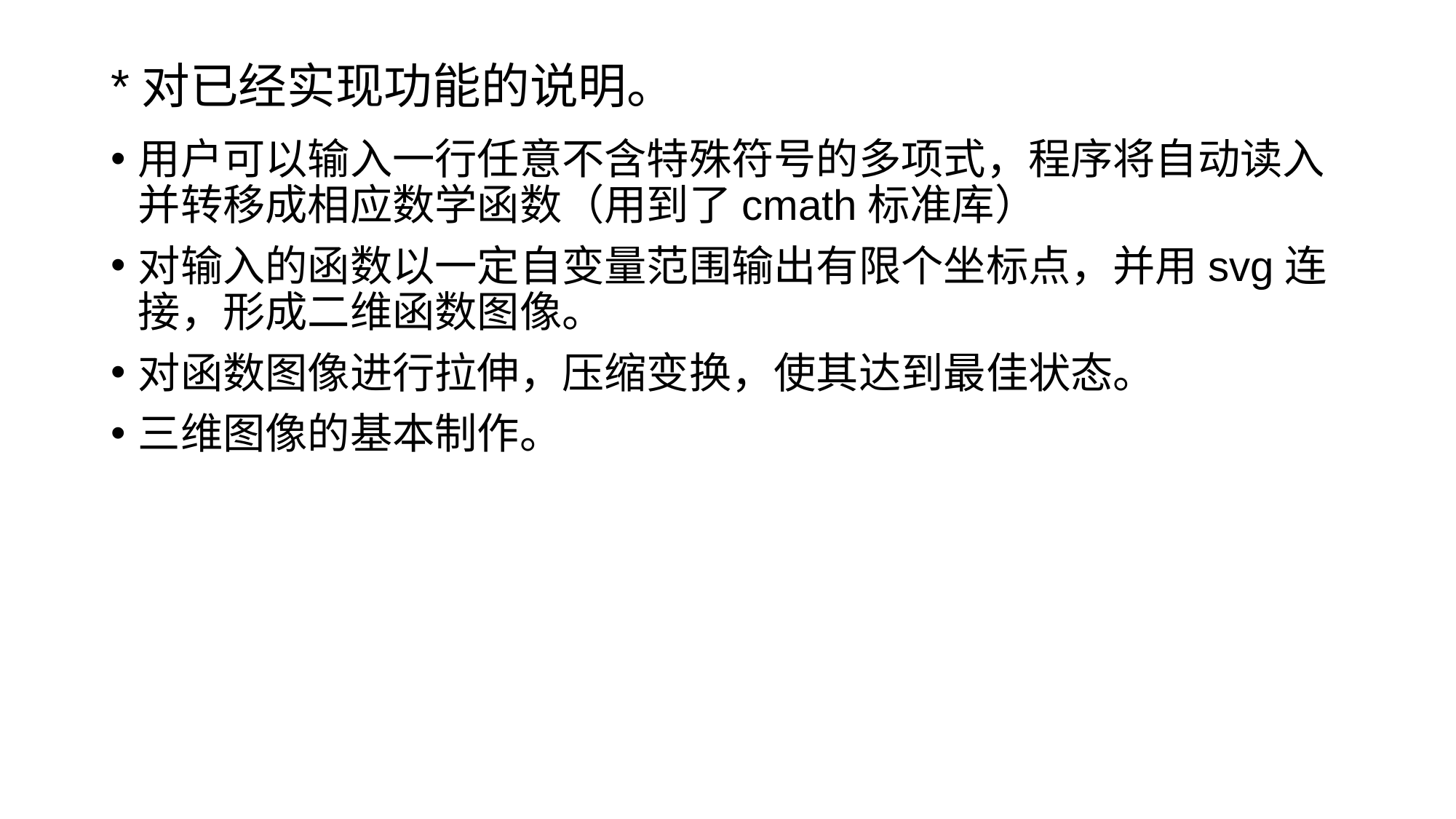

# *对已经实现功能的说明。
用户可以输入一行任意不含特殊符号的多项式，程序将自动读入并转移成相应数学函数（用到了cmath标准库）
对输入的函数以一定自变量范围输出有限个坐标点，并用svg连接，形成二维函数图像。
对函数图像进行拉伸，压缩变换，使其达到最佳状态。
三维图像的基本制作。